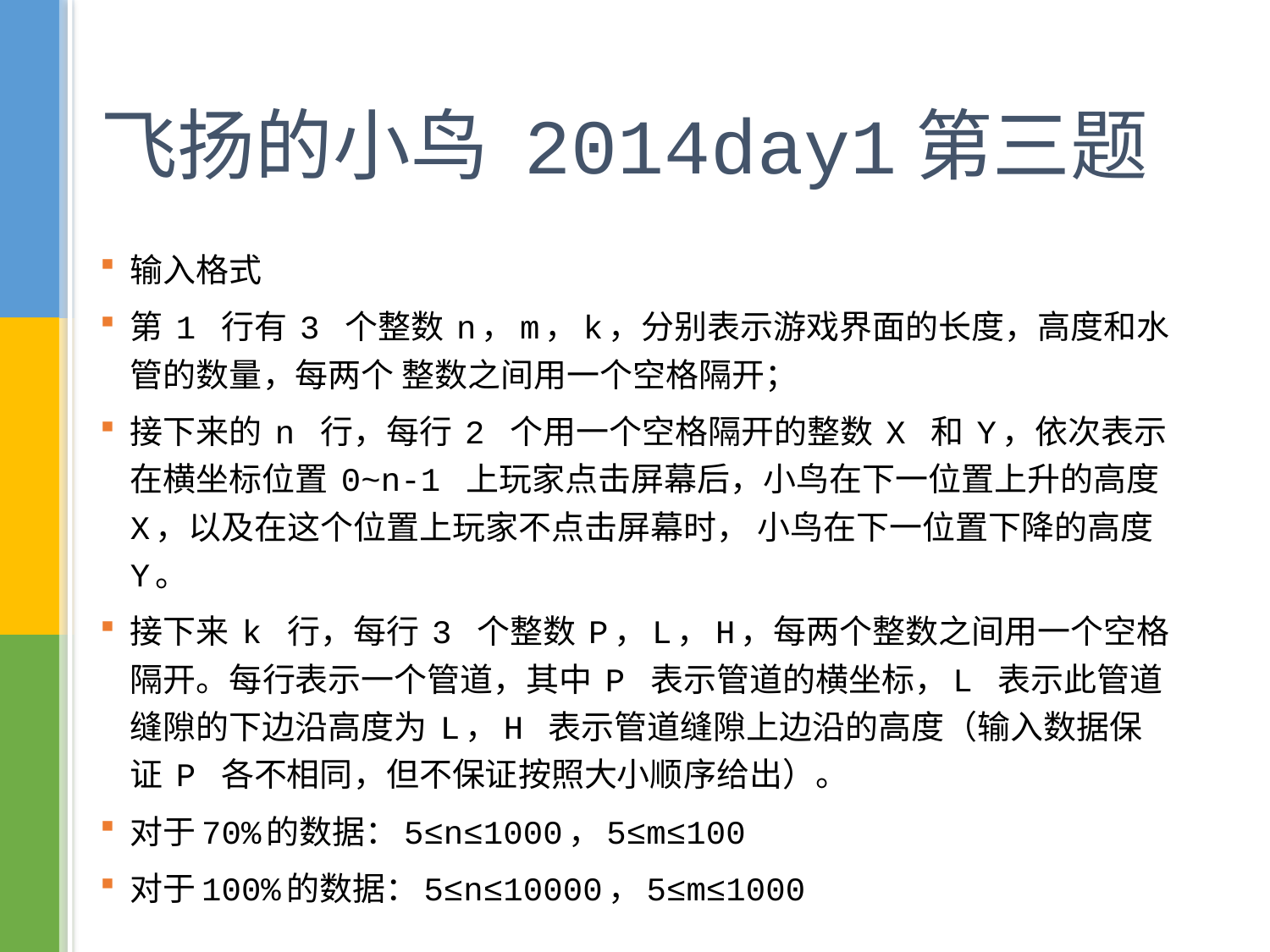

# 飞扬的小鸟 2014day1第三题
输入格式
第 1 行有 3 个整数 n，m，k，分别表示游戏界面的长度，高度和水管的数量，每两个 整数之间用一个空格隔开；
接下来的 n 行，每行 2 个用一个空格隔开的整数 X 和 Y，依次表示在横坐标位置 0~n-1 上玩家点击屏幕后，小鸟在下一位置上升的高度 X，以及在这个位置上玩家不点击屏幕时， 小鸟在下一位置下降的高度 Y。
接下来 k 行，每行 3 个整数 P，L，H，每两个整数之间用一个空格隔开。每行表示一个管道，其中 P 表示管道的横坐标，L 表示此管道缝隙的下边沿高度为 L，H 表示管道缝隙上边沿的高度（输入数据保证 P 各不相同，但不保证按照大小顺序给出）。
对于70%的数据：5≤n≤1000，5≤m≤100
对于100%的数据：5≤n≤10000，5≤m≤1000